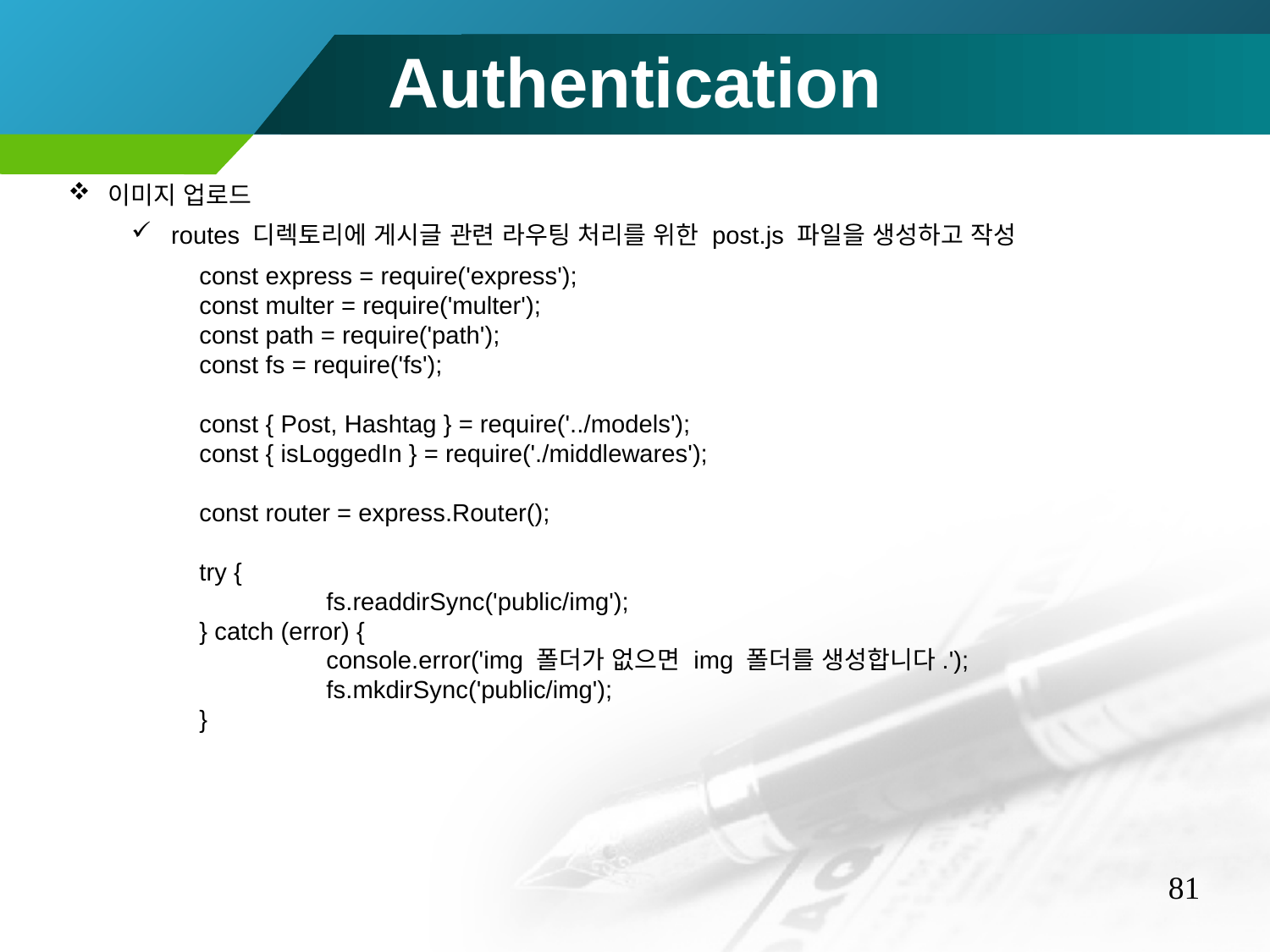

Authentication
이미지 업로드
routes 디렉토리에 게시글 관련 라우팅 처리를 위한 post.js 파일을 생성하고 작성
const express = require('express');
const multer = require('multer');
const path = require('path');
const fs = require('fs');

const { Post, Hashtag } = require('../models');
const { isLoggedIn } = require('./middlewares');

const router = express.Router();

try {
	fs.readdirSync('public/img');
} catch (error) {
	console.error('img 폴더가 없으면 img 폴더를 생성합니다.');
	fs.mkdirSync('public/img');
}
81